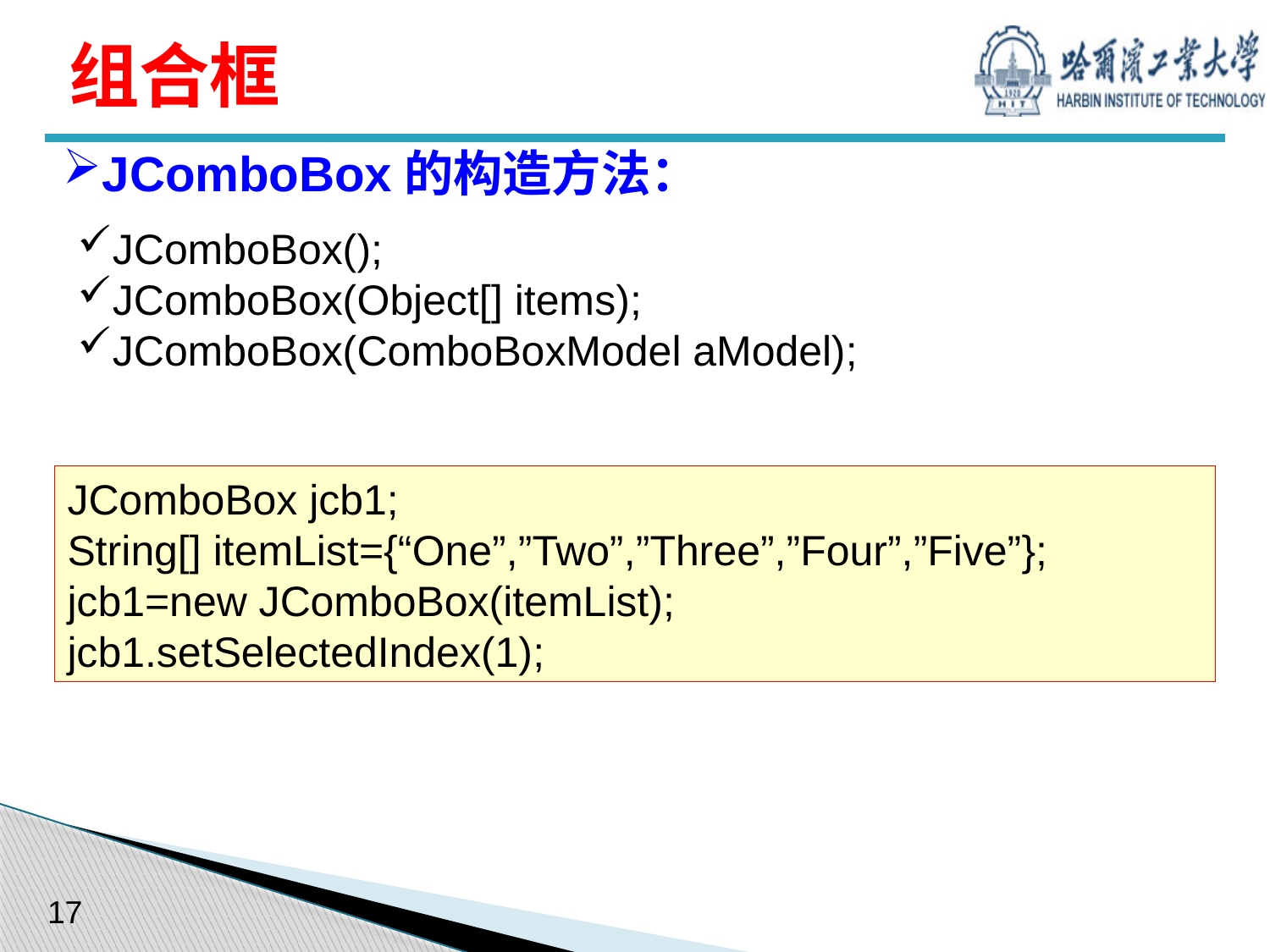

# 组合框
JComboBox的构造方法：
JComboBox();
JComboBox(Object[] items);
JComboBox(ComboBoxModel aModel);
JComboBox jcb1;
String[] itemList={“One”,”Two”,”Three”,”Four”,”Five”};
jcb1=new JComboBox(itemList);
jcb1.setSelectedIndex(1);